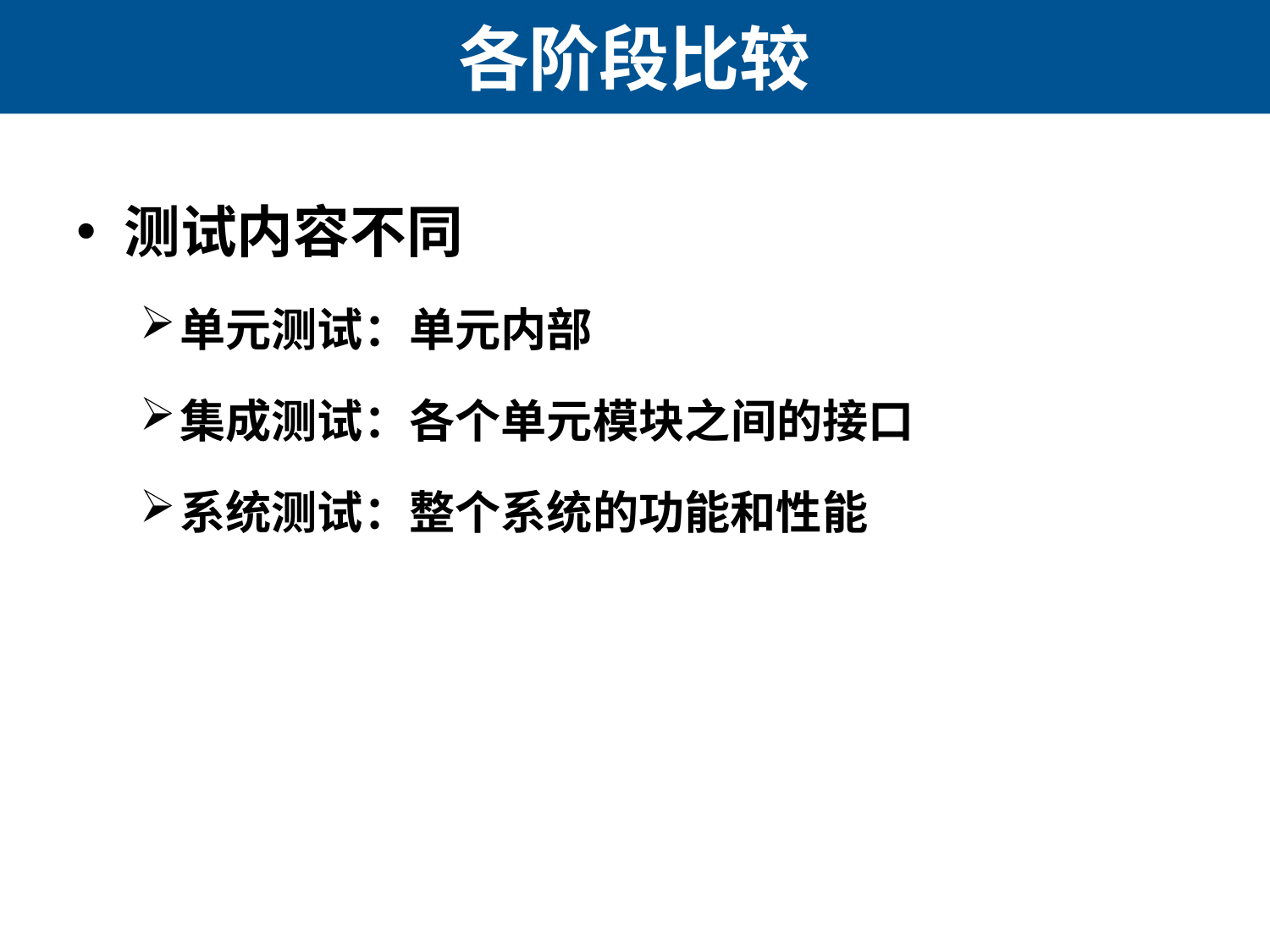

# 各阶段比较
测试内容不同
单元测试：单元内部
集成测试：各个单元模块之间的接口
系统测试：整个系统的功能和性能